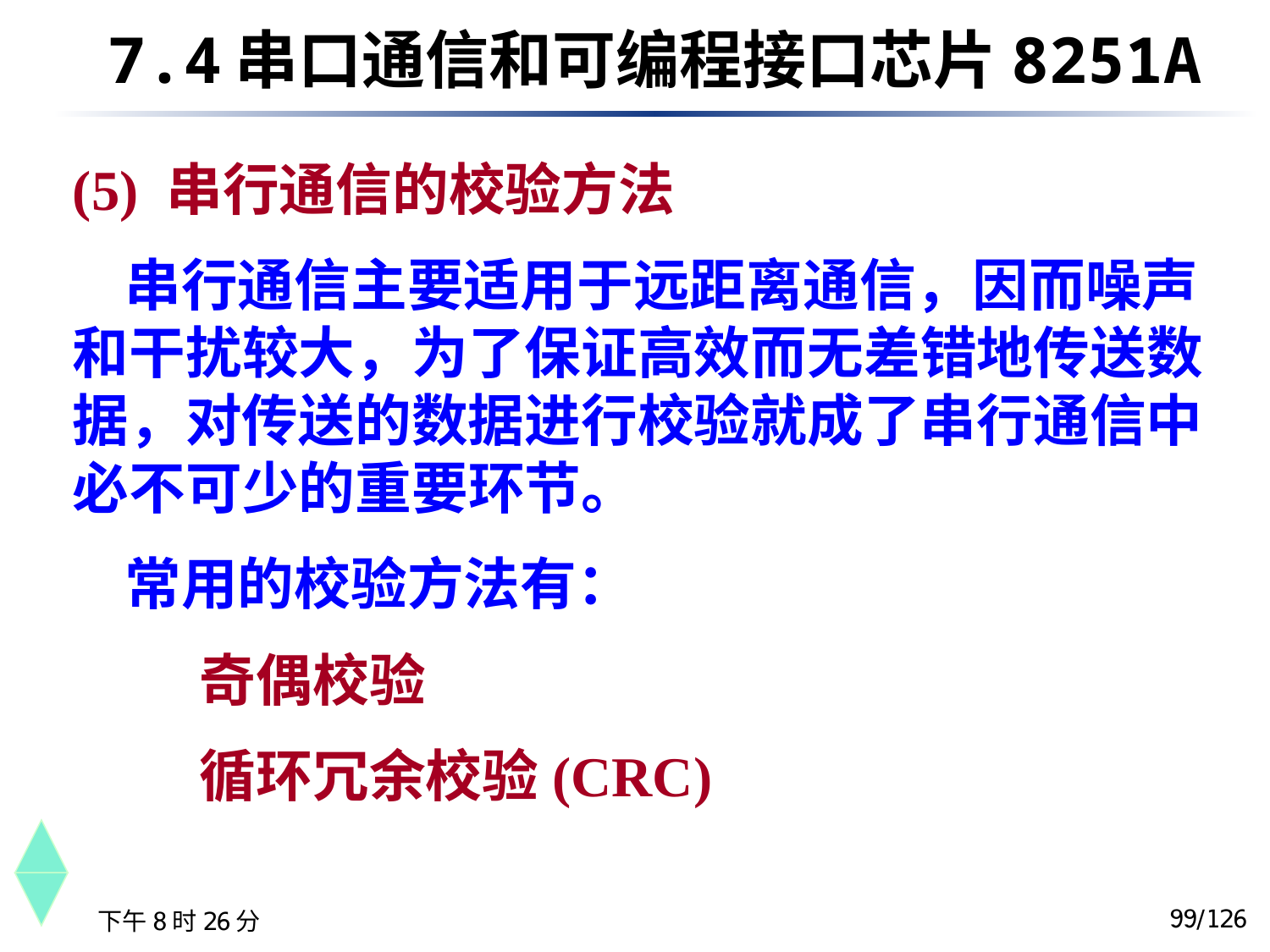

7.4	串口通信和可编程接口芯片8251A
(5) 串行通信的校验方法
   串行通信主要适用于远距离通信，因而噪声和干扰较大，为了保证高效而无差错地传送数据，对传送的数据进行校验就成了串行通信中必不可少的重要环节。
   常用的校验方法有：
	奇偶校验
	循环冗余校验(CRC)
99/126
下午8时26分